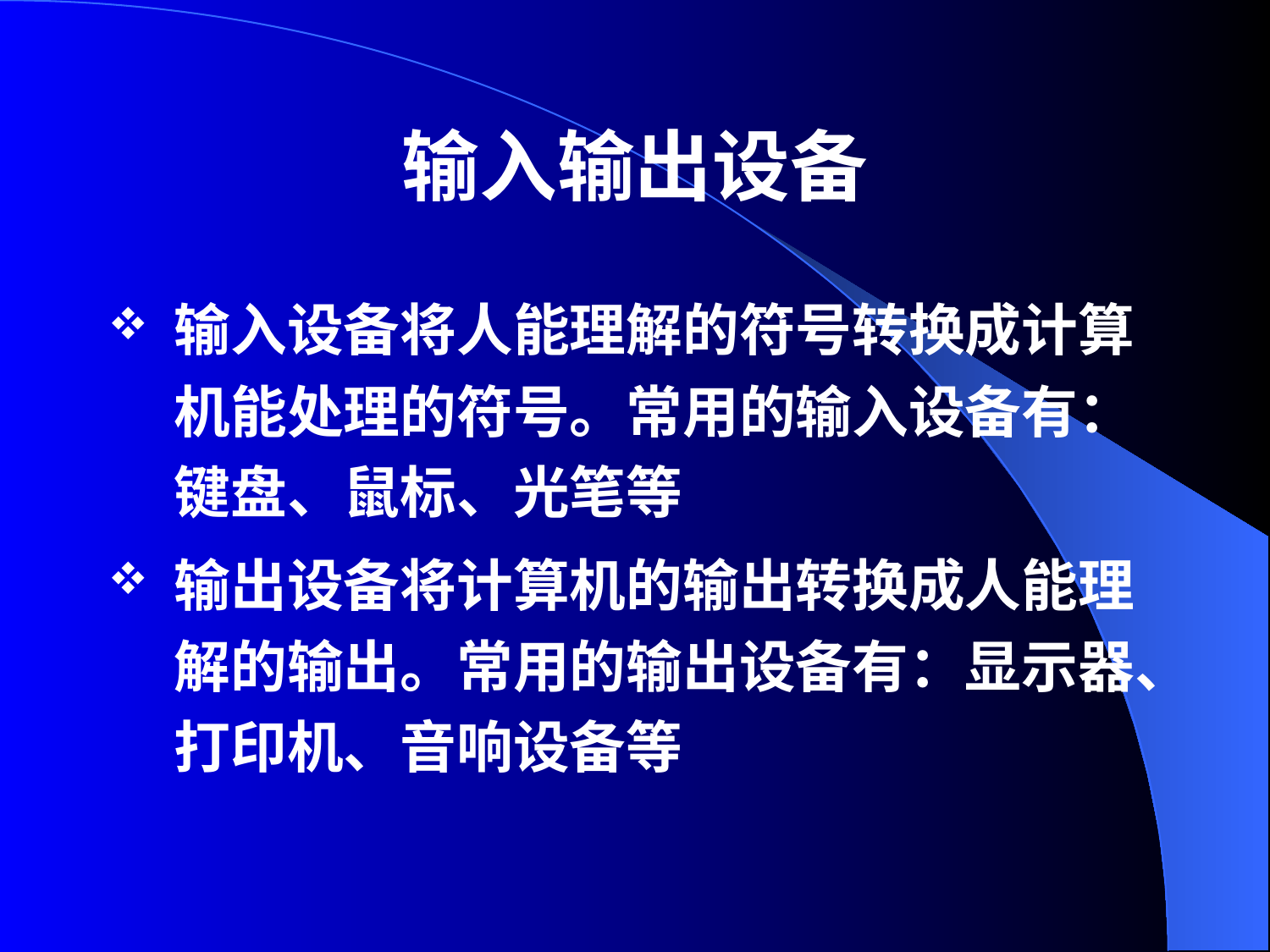

# 输入输出设备
输入设备将人能理解的符号转换成计算机能处理的符号。常用的输入设备有：键盘、鼠标、光笔等
输出设备将计算机的输出转换成人能理解的输出。常用的输出设备有：显示器、打印机、音响设备等